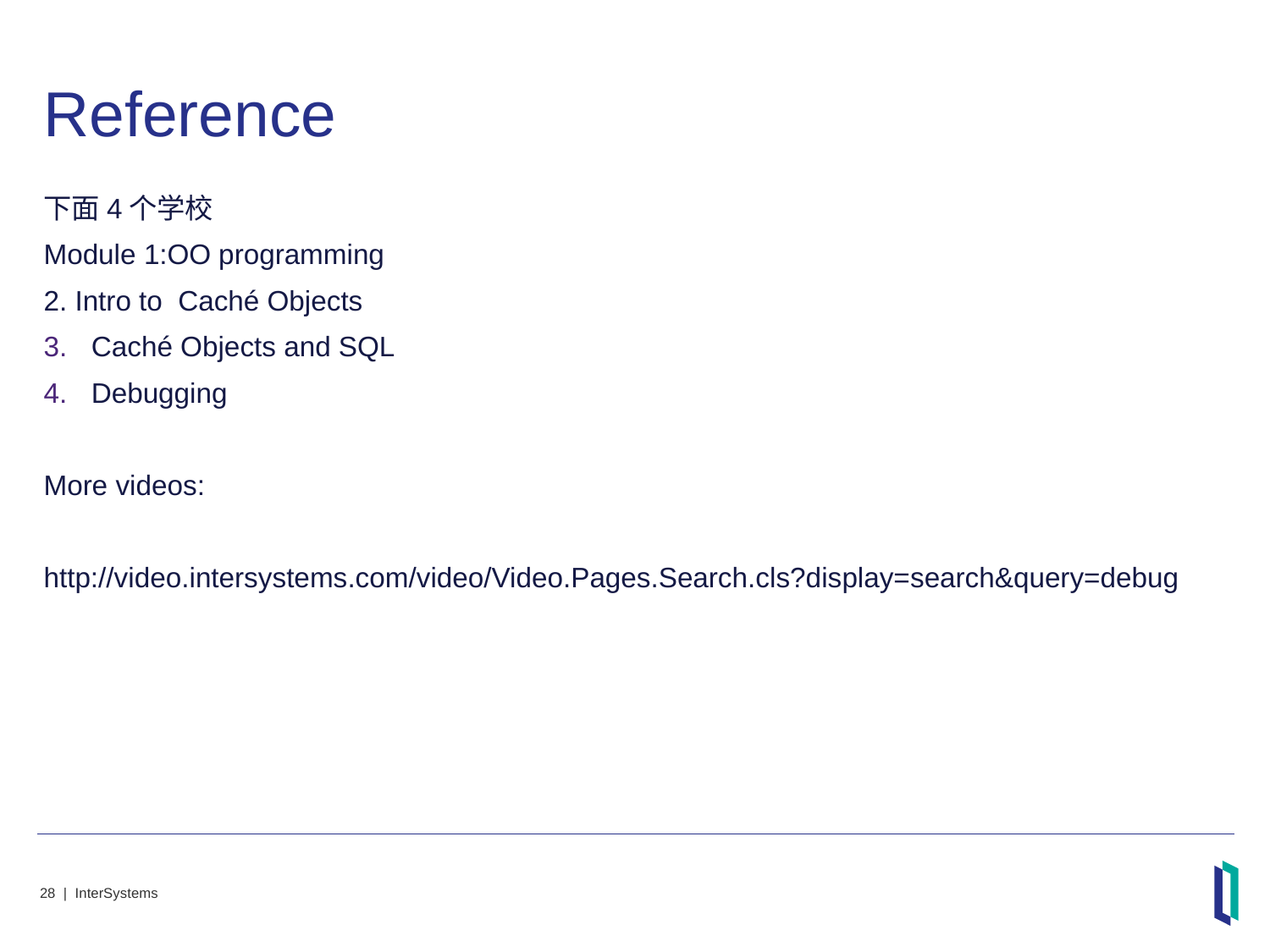

# Reference
下面4个学校
Module 1:OO programming
2. Intro to  Caché Objects
Caché Objects and SQL
Debugging

More videos:

http://video.intersystems.com/video/Video.Pages.Search.cls?display=search&query=debug